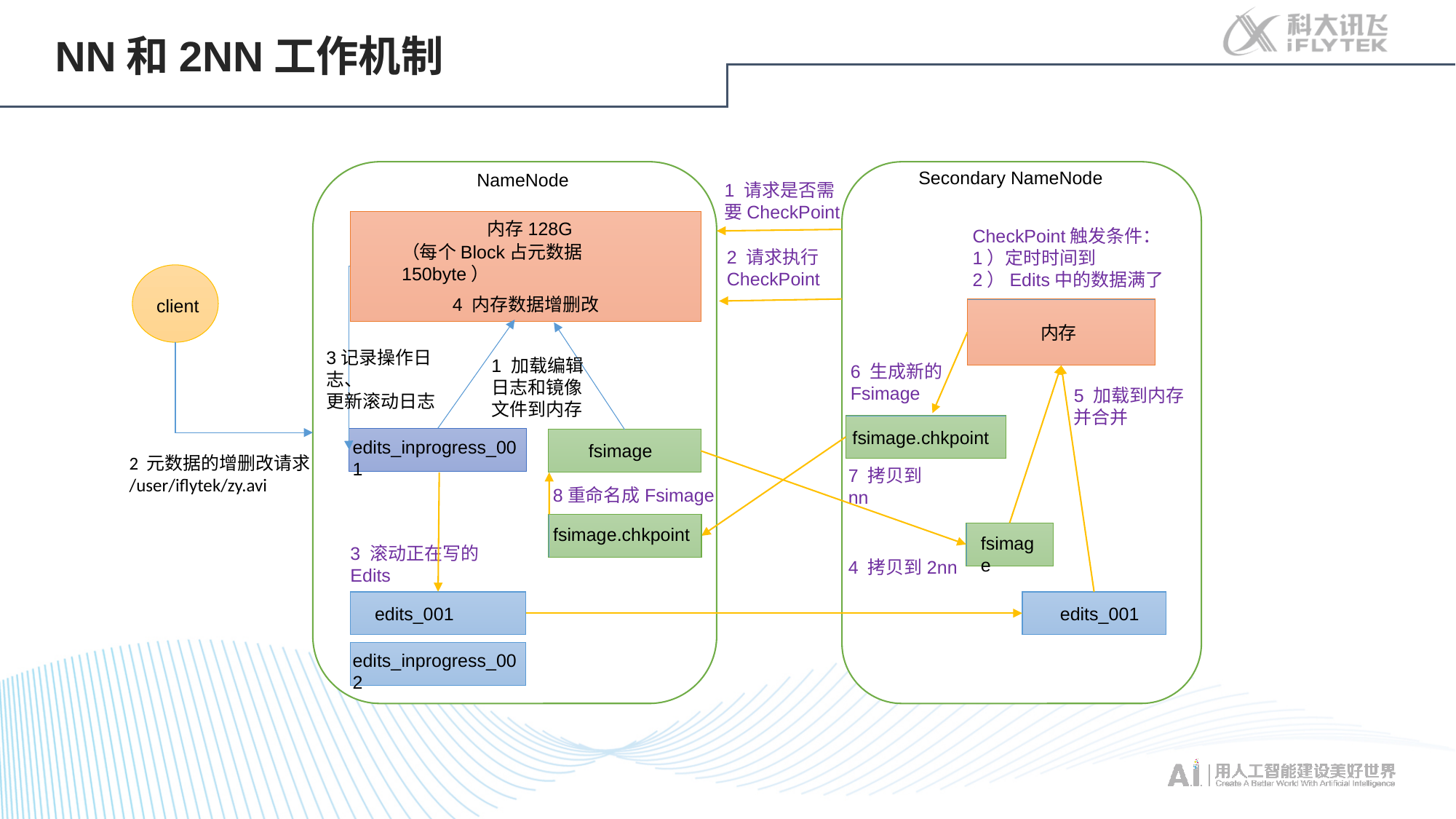

# NN和2NN工作机制

Secondary NameNode
NameNode
1 请求是否需要CheckPoint

内存128G
CheckPoint触发条件：
1）定时时间到
2）Edits中的数据满了
（每个Block占元数据150byte）
2 请求执行CheckPoint

4 内存数据增删改
client

内存
3记录操作日志、
更新滚动日志
1 加载编辑日志和镜像文件到内存
6 生成新的Fsimage
5 加载到内存并合并

fsimage.chkpoint

edits_inprogress_001
fsimage
2 元数据的增删改请求
/user/iflytek/zy.avi
7 拷贝到nn
8重命名成Fsimage

fsimage.chkpoint

fsimage
3 滚动正在写的Edits
4 拷贝到2nn

edits_001
edits_001

edits_inprogress_002